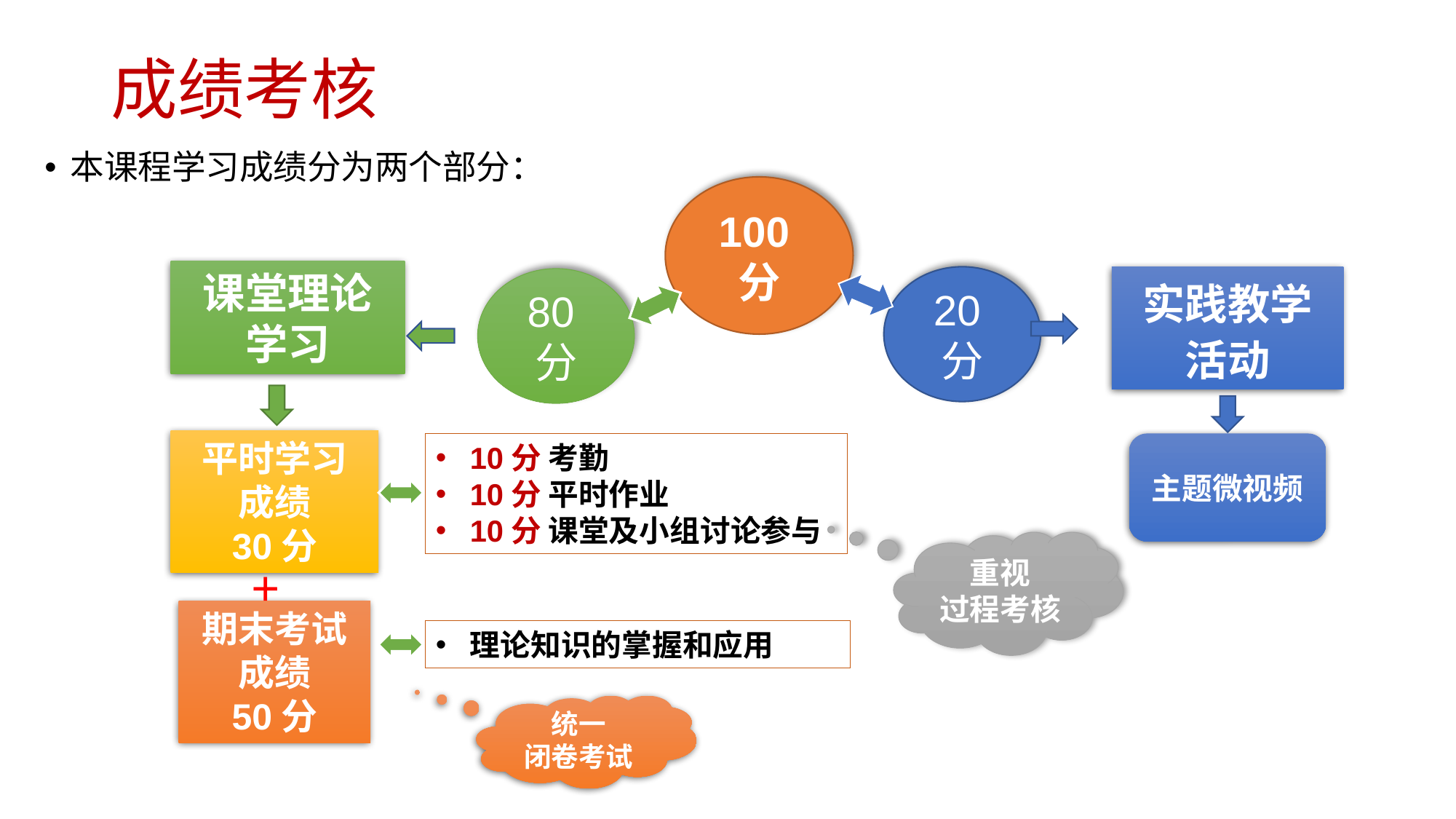

# 成绩考核
本课程学习成绩分为两个部分：
100分
20分
80分

课堂理论
学习

平时学习
成绩
30分
10分 考勤
10分 平时作业
10分 课堂及小组讨论参与

重视
过程考核
+
期末考试成绩
50分
理论知识的掌握和应用

实践教学活动

主题微视频
统一
闭卷考试